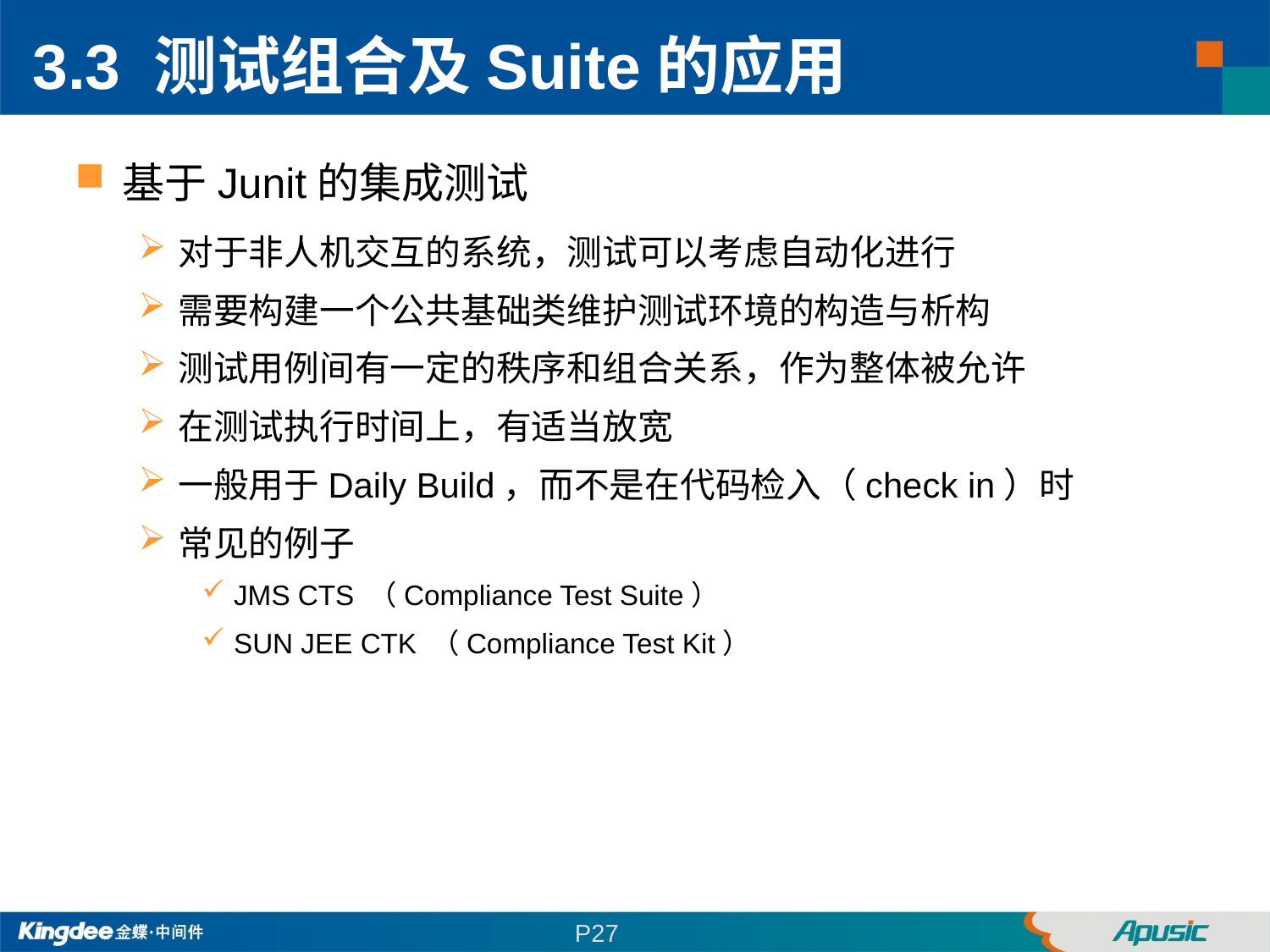

3.3 测试组合及Suite的应用
基于Junit的集成测试
对于非人机交互的系统，测试可以考虑自动化进行
需要构建一个公共基础类维护测试环境的构造与析构
测试用例间有一定的秩序和组合关系，作为整体被允许
在测试执行时间上，有适当放宽
一般用于Daily Build，而不是在代码检入（check in）时
常见的例子
JMS CTS （Compliance Test Suite）
SUN JEE CTK （Compliance Test Kit）